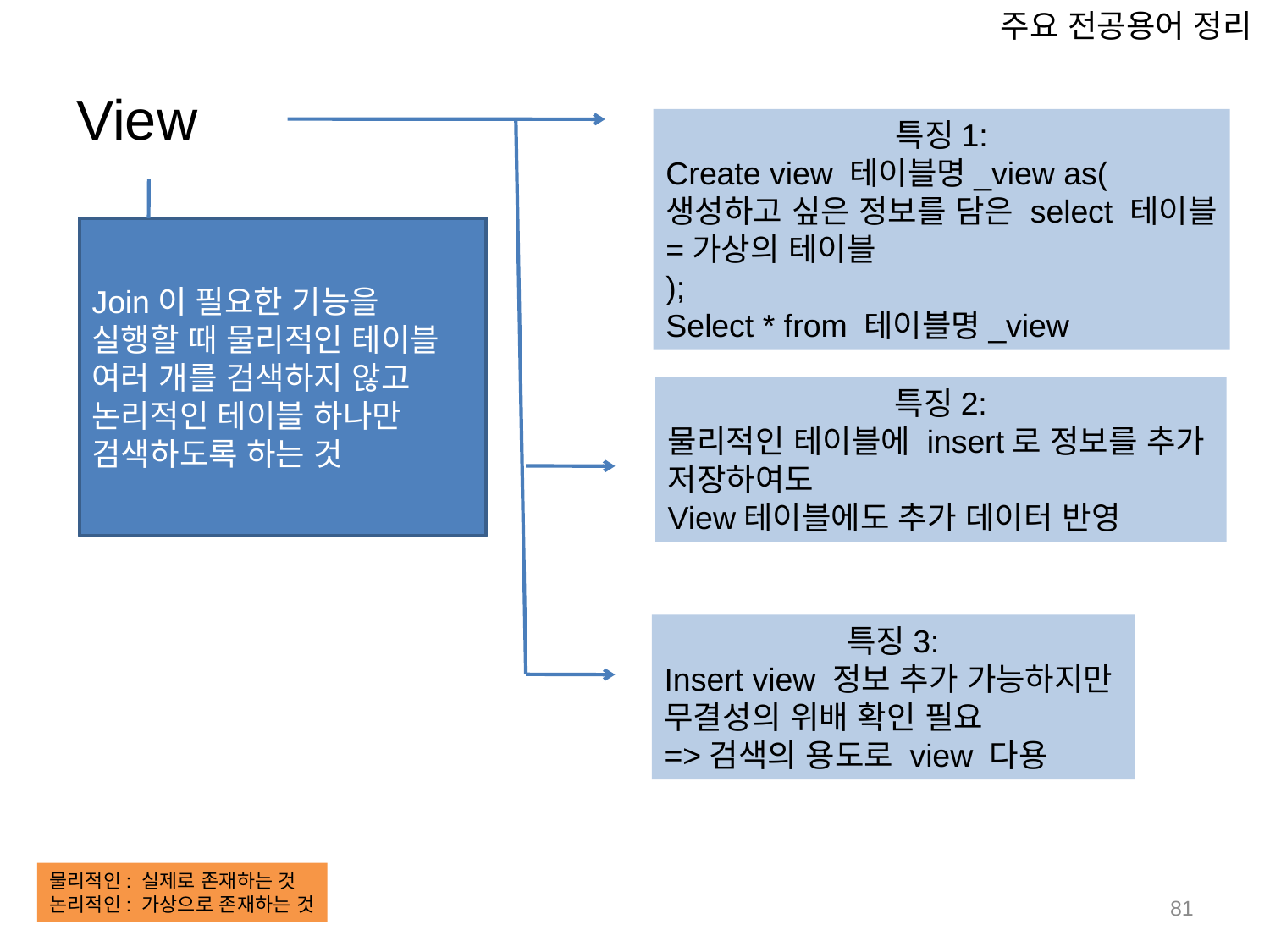

주요 전공용어 정리
# View
특징1:
Create view 테이블명_view as(
생성하고 싶은 정보를 담은 select 테이블
=가상의 테이블
);
Select * from 테이블명_view
Join이 필요한 기능을 실행할 때 물리적인 테이블 여러 개를 검색하지 않고
논리적인 테이블 하나만 검색하도록 하는 것
특징2:
물리적인 테이블에 insert로 정보를 추가
저장하여도
View테이블에도 추가 데이터 반영
특징3:
Insert view 정보 추가 가능하지만
무결성의 위배 확인 필요
=>검색의 용도로 view 다용
물리적인: 실제로 존재하는 것
논리적인: 가상으로 존재하는 것
81